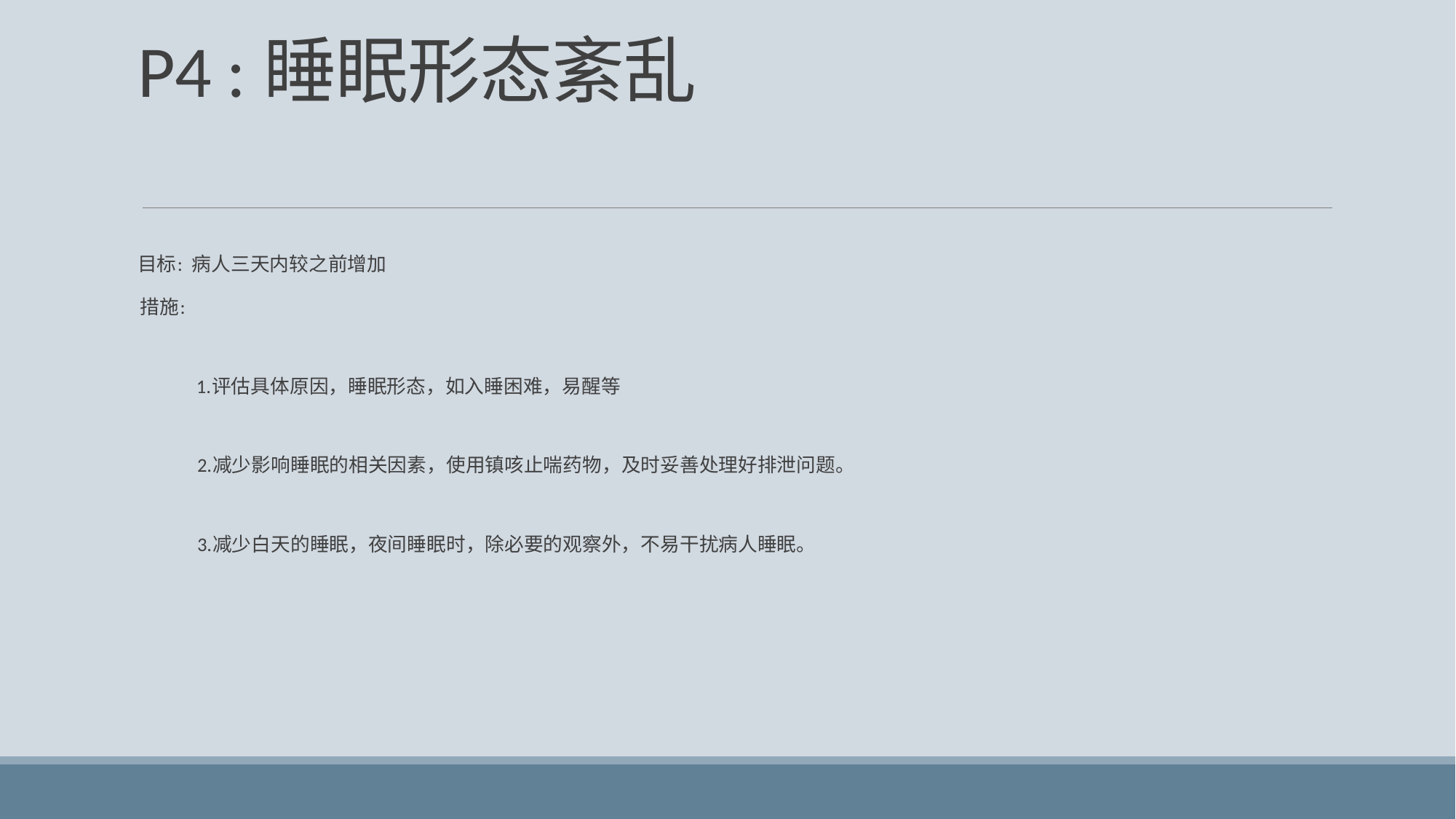

# P4 :睡眠形态紊乱
      目标:  病人三天内较之前增加
  措施:
               1.评估具体原因，睡眠形态，如入睡困难，易醒等
               2.减少影响睡眠的相关因素，使用镇咳止喘药物，及时妥善处理好排泄问题。
               3.减少白天的睡眠，夜间睡眠时，除必要的观察外，不易干扰病人睡眠。